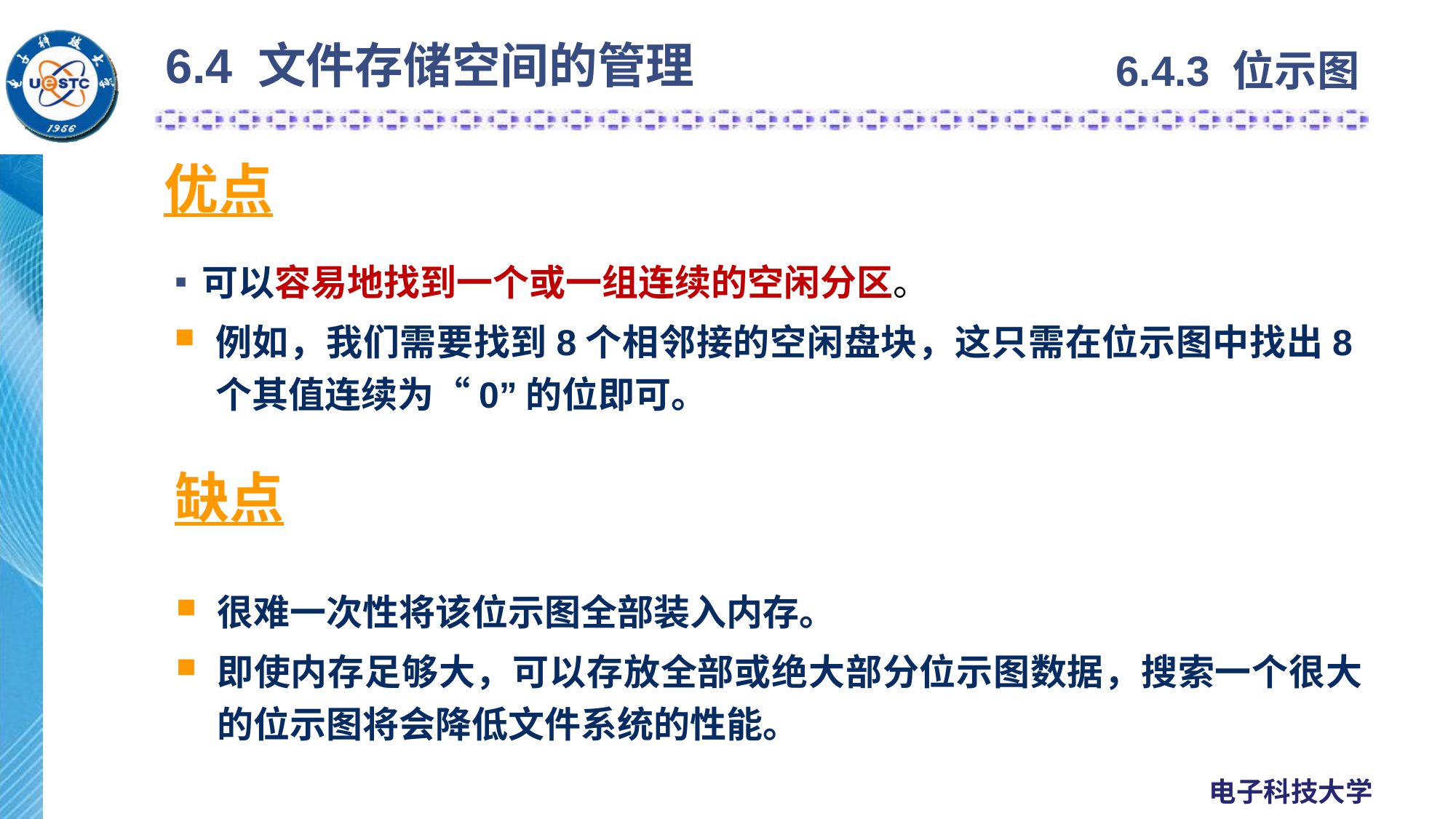

6.4 文件存储空间的管理
6.4.3 位示图
优点
可以容易地找到一个或一组连续的空闲分区。
例如，我们需要找到8个相邻接的空闲盘块，这只需在位示图中找出8个其值连续为“0”的位即可。
缺点
很难一次性将该位示图全部装入内存。
即使内存足够大，可以存放全部或绝大部分位示图数据，搜索一个很大的位示图将会降低文件系统的性能。